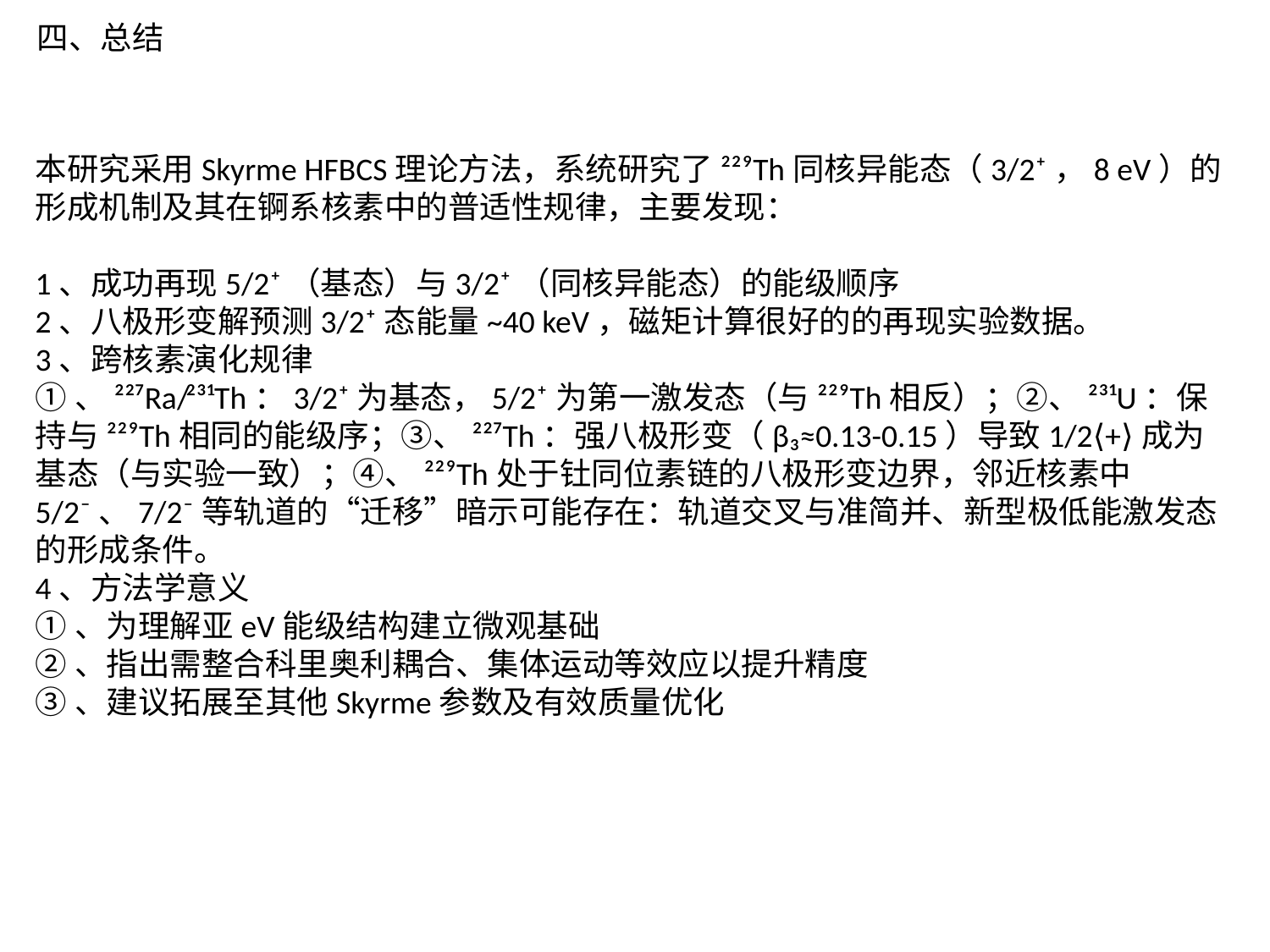

四、总结
本研究采用Skyrme HFBCS理论方法，系统研究了²²⁹Th同核异能态（3/2⁺，8 eV）的形成机制及其在锕系核素中的普适性规律，主要发现：

1、成功再现5/2⁺（基态）与3/2⁺（同核异能态）的能级顺序
2、八极形变解预测3/2⁺态能量~40 keV，磁矩计算很好的的再现实验数据。
3、跨核素演化规律
①、²²⁷Ra/²³¹Th：3/2⁺为基态，5/2⁺为第一激发态（与²²⁹Th相反）；②、²³¹U：保持与²²⁹Th相同的能级序；③、²²⁷Th：强八极形变（β₃≈0.13-0.15）导致1/2⟨+⟩成为基态（与实验一致）；④、²²⁹Th处于钍同位素链的八极形变边界，邻近核素中5/2⁻、7/2⁻等轨道的“迁移”暗示可能存在：轨道交叉与准简并、新型极低能激发态的形成条件。
4、方法学意义
①、为理解亚eV能级结构建立微观基础
②、指出需整合科里奥利耦合、集体运动等效应以提升精度
③、建议拓展至其他Skyrme参数及有效质量优化